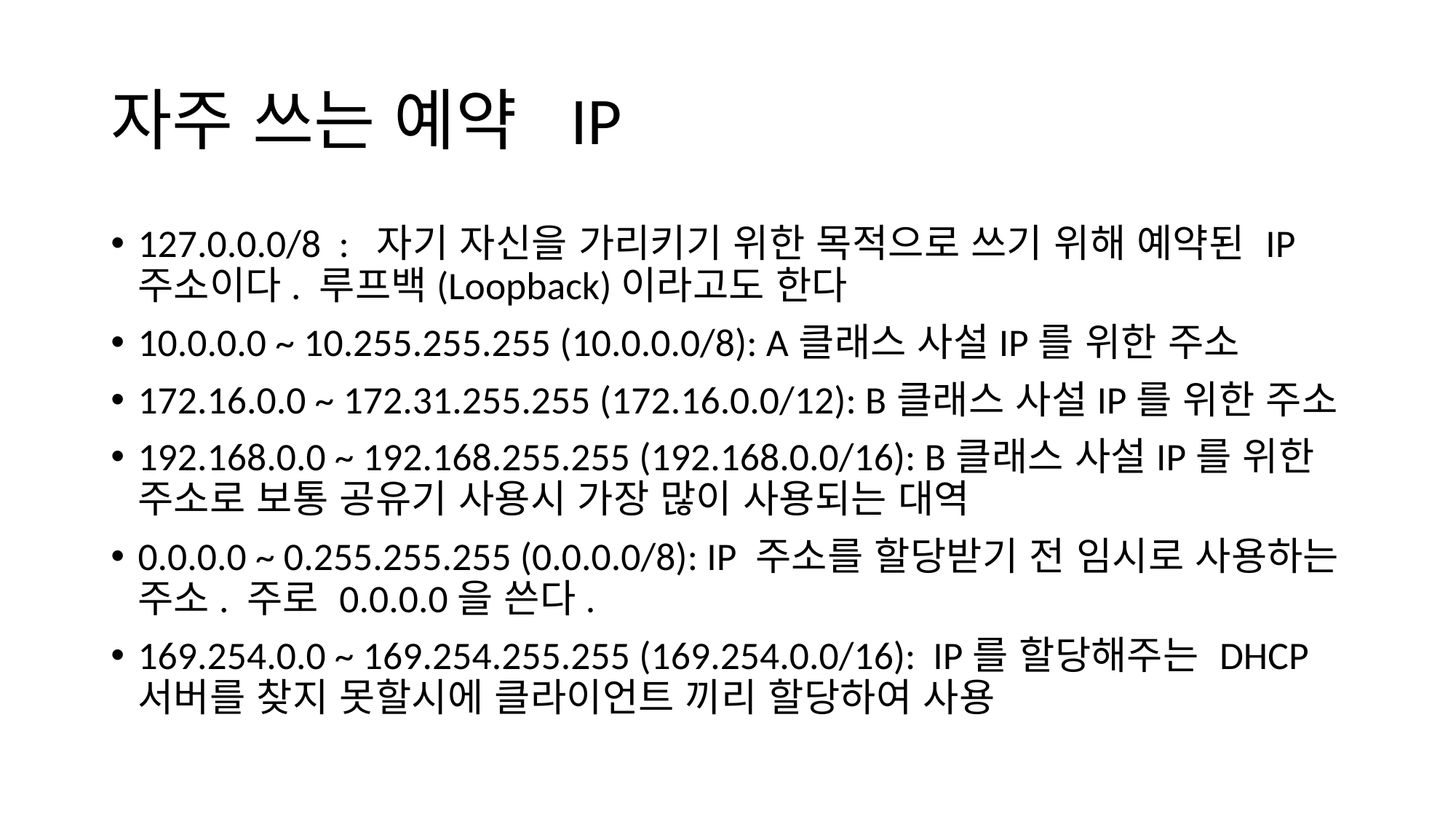

# 자주 쓰는 예약  IP
127.0.0.0/8  :  자기 자신을 가리키기 위한 목적으로 쓰기 위해 예약된 IP 주소이다. 루프백(Loopback)이라고도 한다
10.0.0.0 ~ 10.255.255.255 (10.0.0.0/8): A클래스 사설IP를 위한 주소
172.16.0.0 ~ 172.31.255.255 (172.16.0.0/12): B클래스 사설IP를 위한 주소
192.168.0.0 ~ 192.168.255.255 (192.168.0.0/16): B클래스 사설IP를 위한 주소로 보통 공유기 사용시 가장 많이 사용되는 대역
0.0.0.0 ~ 0.255.255.255 (0.0.0.0/8): IP 주소를 할당받기 전 임시로 사용하는 주소. 주로 0.0.0.0을 쓴다.
169.254.0.0 ~ 169.254.255.255 (169.254.0.0/16):  IP를 할당해주는 DHCP서버를 찾지 못할시에 클라이언트 끼리 할당하여 사용